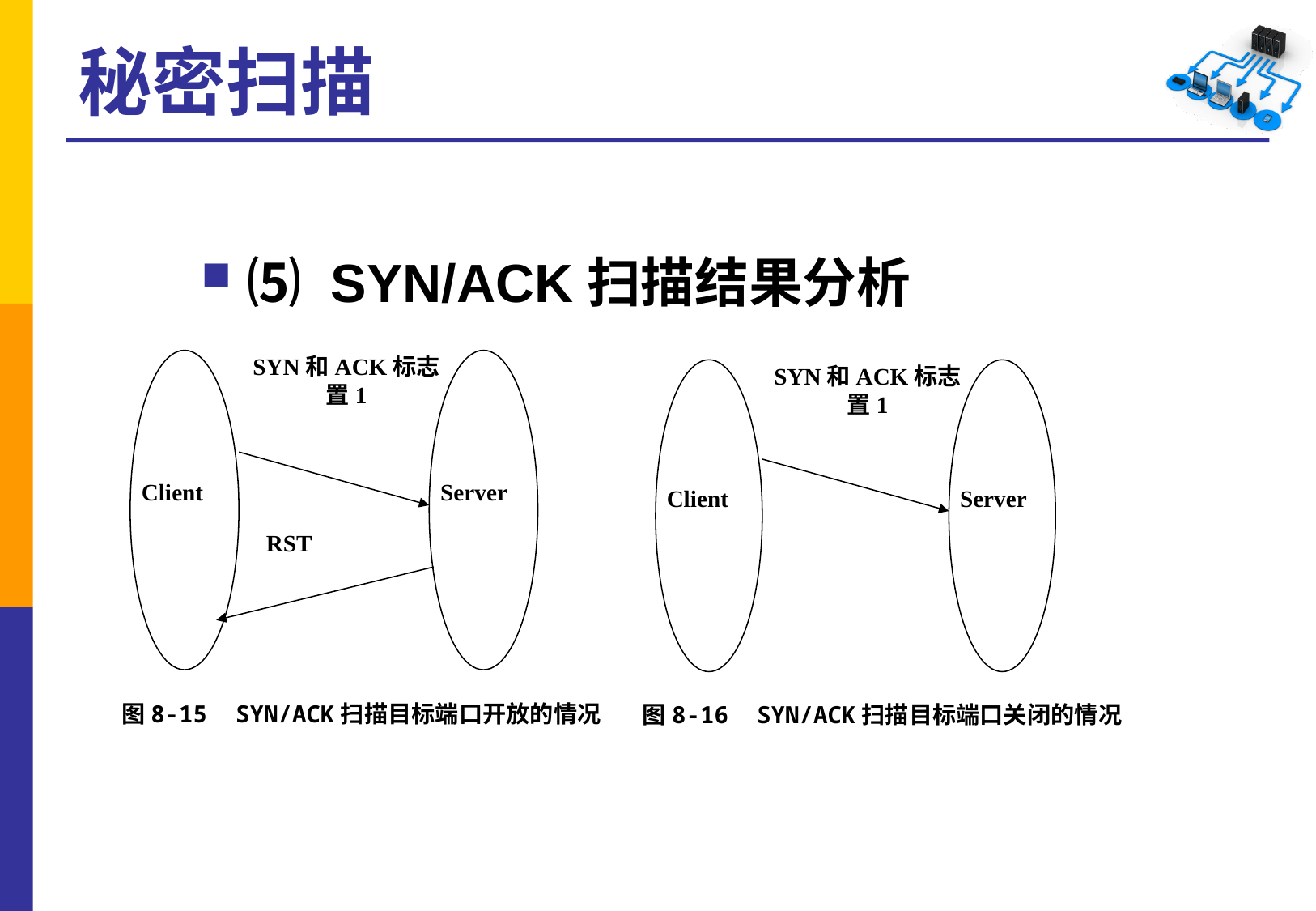

# 秘密扫描
⑸  SYN/ACK扫描结果分析

Client

Server
SYN和ACK标志置1

RST

图8-15  SYN/ACK扫描目标端口开放的情况

Client

Server
SYN和ACK标志置1

图8-16  SYN/ACK扫描目标端口关闭的情况